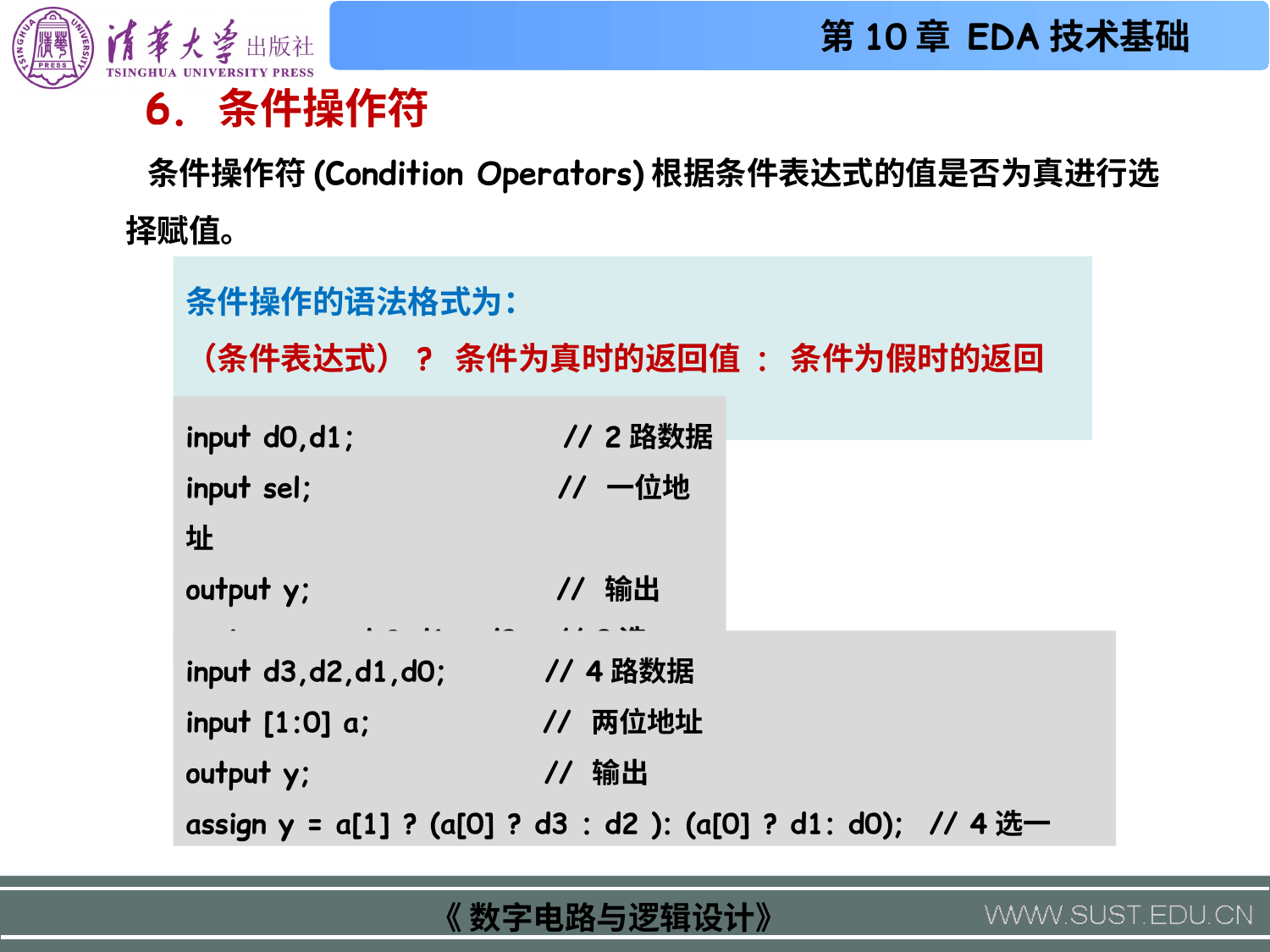

6. 条件操作符
  条件操作符(Condition Operators)根据条件表达式的值是否为真进行选择赋值。
条件操作的语法格式为：
（条件表达式）? 条件为真时的返回值 : 条件为假时的返回值;
input d0,d1;                 // 2路数据
input sel;                    // 一位地址
output y;                    // 输出
assign y = sel ? d1 : d0;  // 2选一
input d3,d2,d1,d0;        // 4路数据
input [1:0] a;              // 两位地址
output y;                   // 输出
assign y = a[1] ? (a[0] ? d3 : d2 ): (a[0] ? d1: d0);  // 4选一